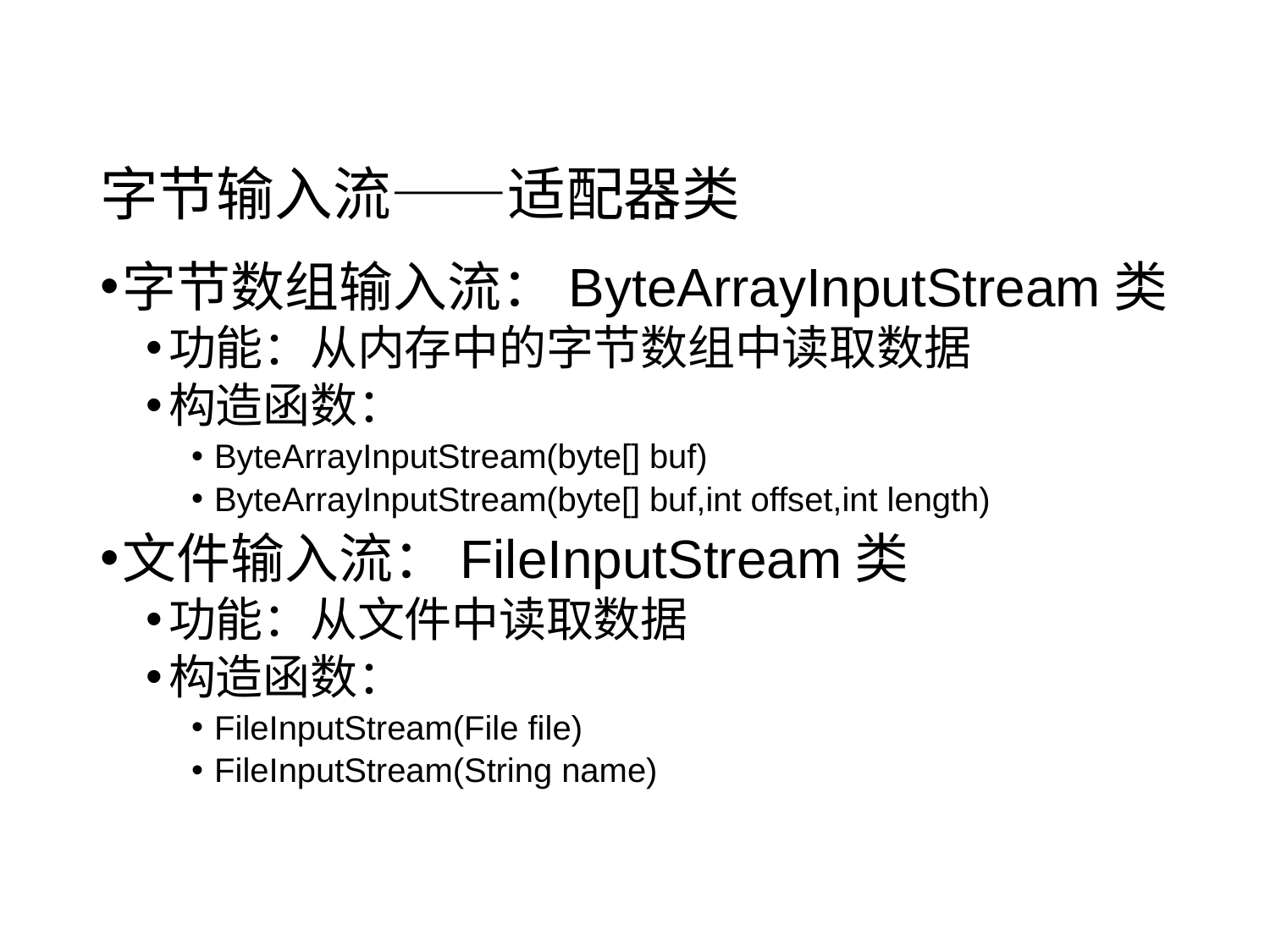

# 字节输入流——适配器类
字节数组输入流：ByteArrayInputStream类
功能：从内存中的字节数组中读取数据
构造函数：
ByteArrayInputStream(byte[] buf)
ByteArrayInputStream(byte[] buf,int offset,int length)
文件输入流：FileInputStream类
功能：从文件中读取数据
构造函数：
FileInputStream(File file)
FileInputStream(String name)